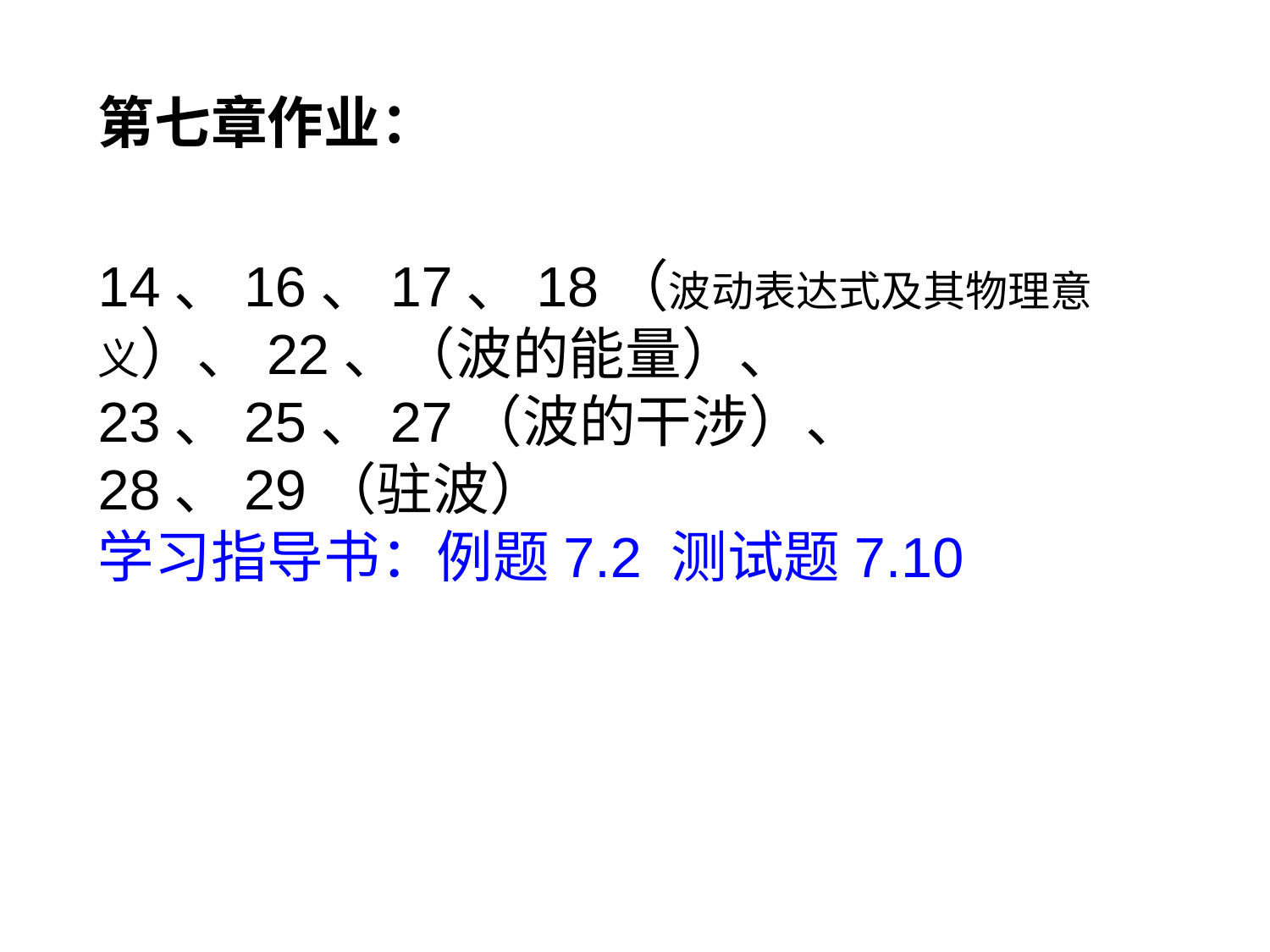

第七章作业：

14、16、17、18（波动表达式及其物理意义）、22、（波的能量）、
23、25、27（波的干涉）、
28、29（驻波）
学习指导书：例题7.2 测试题7.10